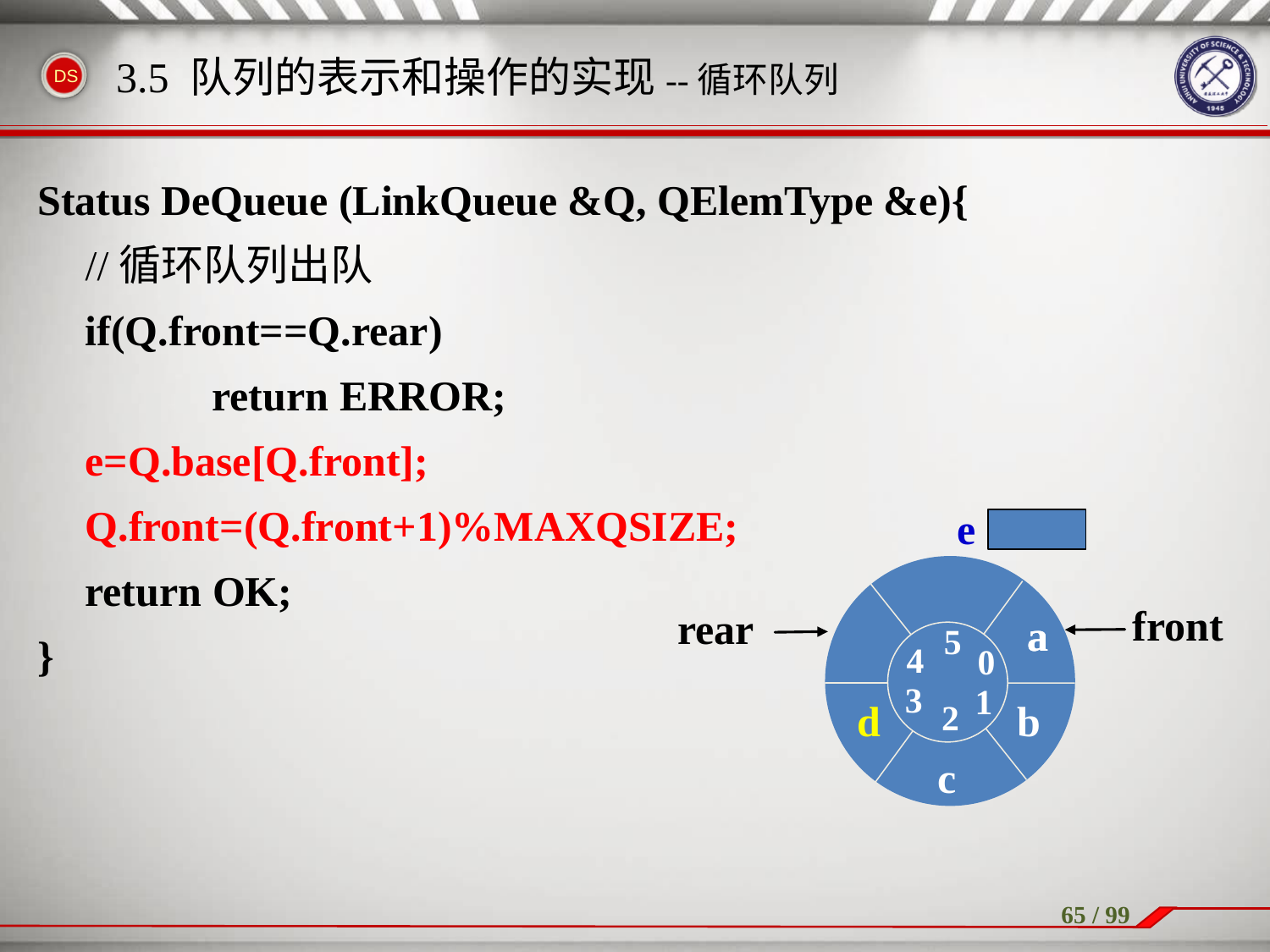

# 3.5 队列的表示和操作的实现--循环队列
Status DeQueue (LinkQueue &Q, QElemType &e){
	//循环队列出队
	if(Q.front==Q.rear)
		return ERROR;
	e=Q.base[Q.front];
	Q.front=(Q.front+1)%MAXQSIZE;
	return OK;
}
e

front

rear

a
a
5

0
4
1
3

d
b
2
c